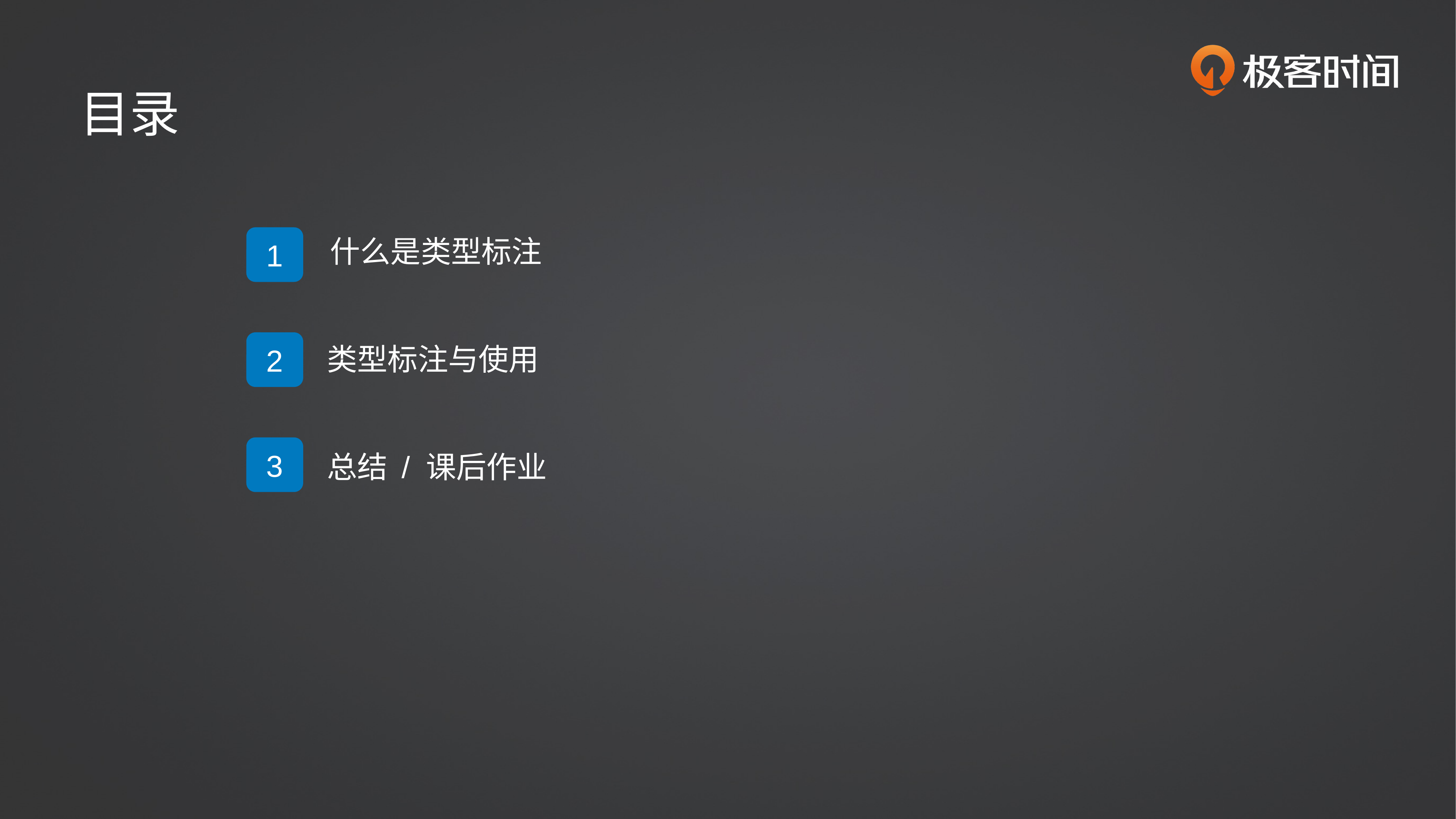

目录

1
什么是类型标注

2
类型标注与使用

3
总结 / 课后作业